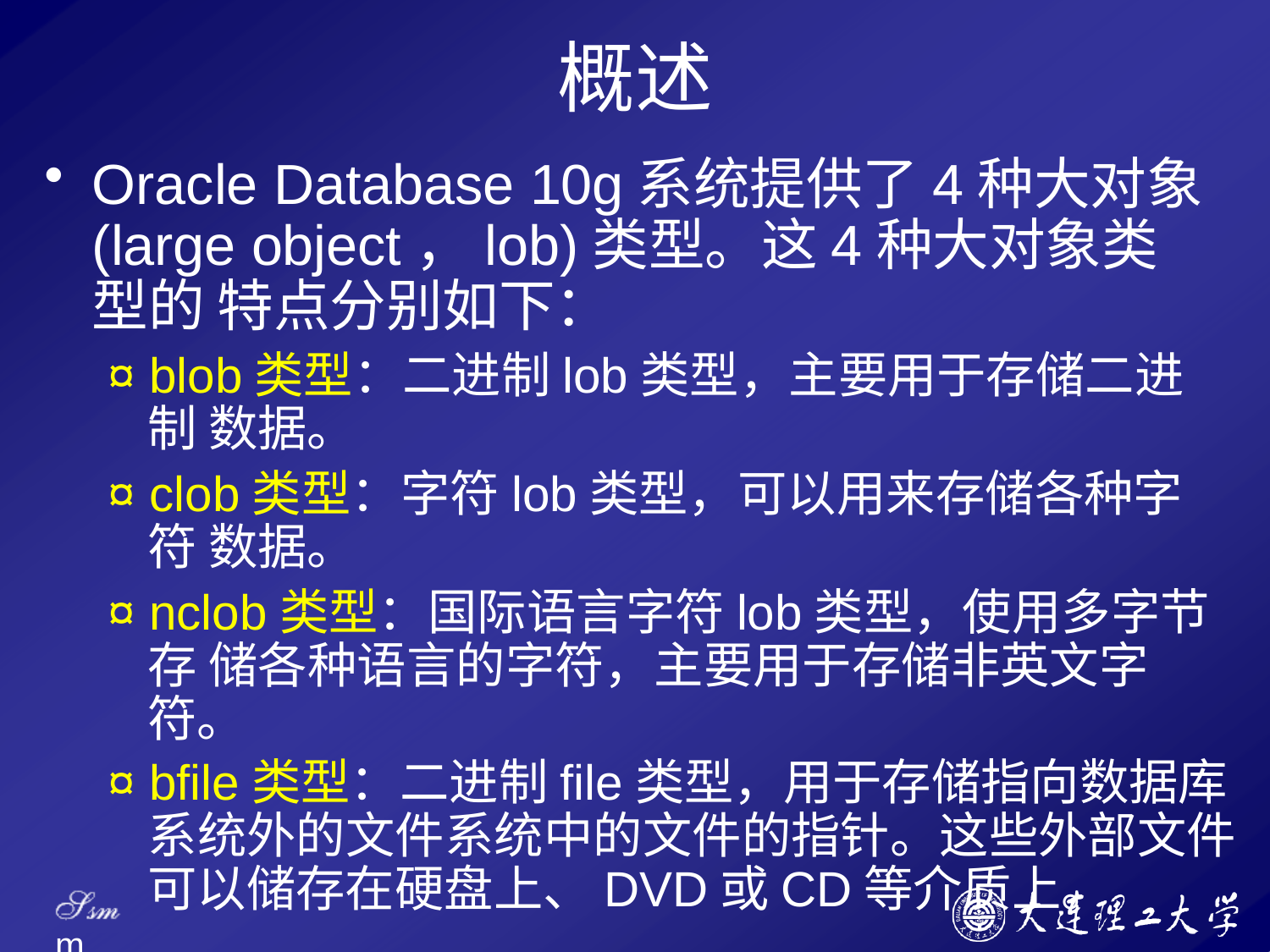

# 概述
Oracle Database 10g系统提供了4种大对象 (large object，lob)类型。这4种大对象类型的 特点分别如下：
¤ blob类型：二进制lob类型，主要用于存储二进制 数据。
¤ clob类型：字符lob类型，可以用来存储各种字符 数据。
¤ nclob类型：国际语言字符lob类型，使用多字节存 储各种语言的字符，主要用于存储非英文字符。
¤ bfile类型：二进制file类型，用于存储指向数据库 系统外的文件系统中的文件的指针。这些外部文件 可以储存在硬盘上、DVD或CD等介质上。

Ssm